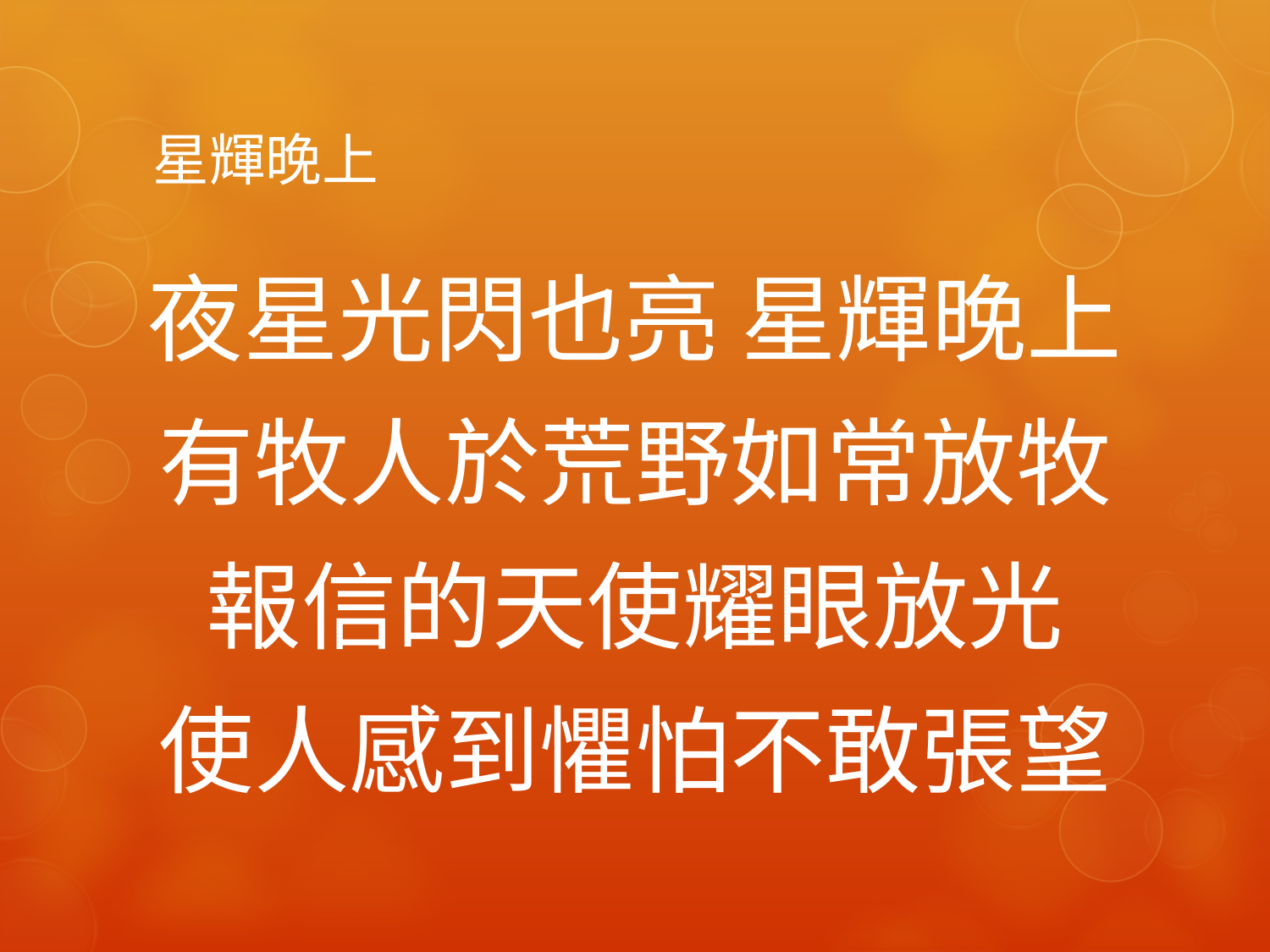

# 星輝晚上
夜星光閃也亮 星輝晚上
有牧人於荒野如常放牧
報信的天使耀眼放光
使人感到懼怕不敢張望